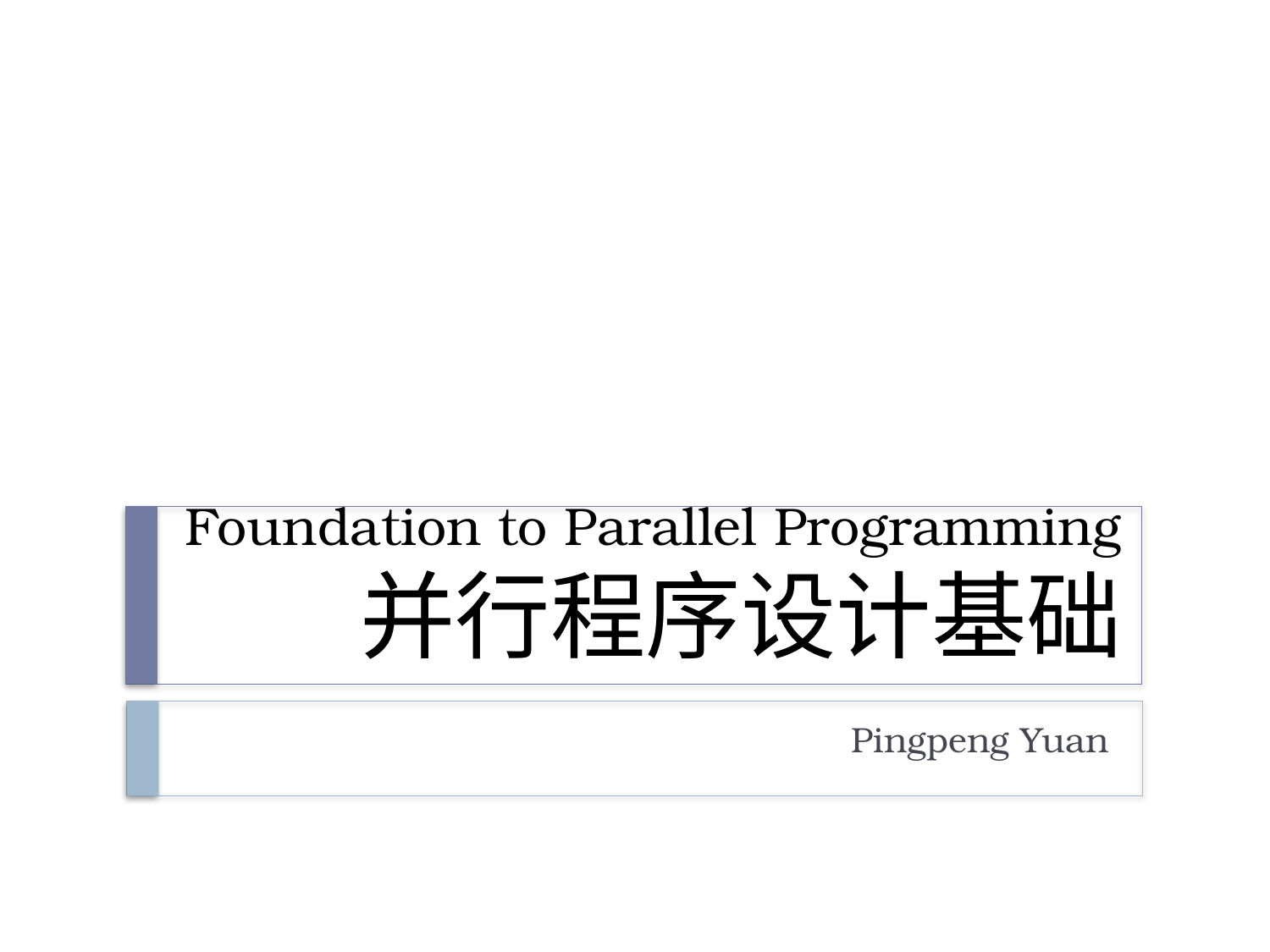

# Foundation to Parallel Programming 并行程序设计基础
Pingpeng Yuan